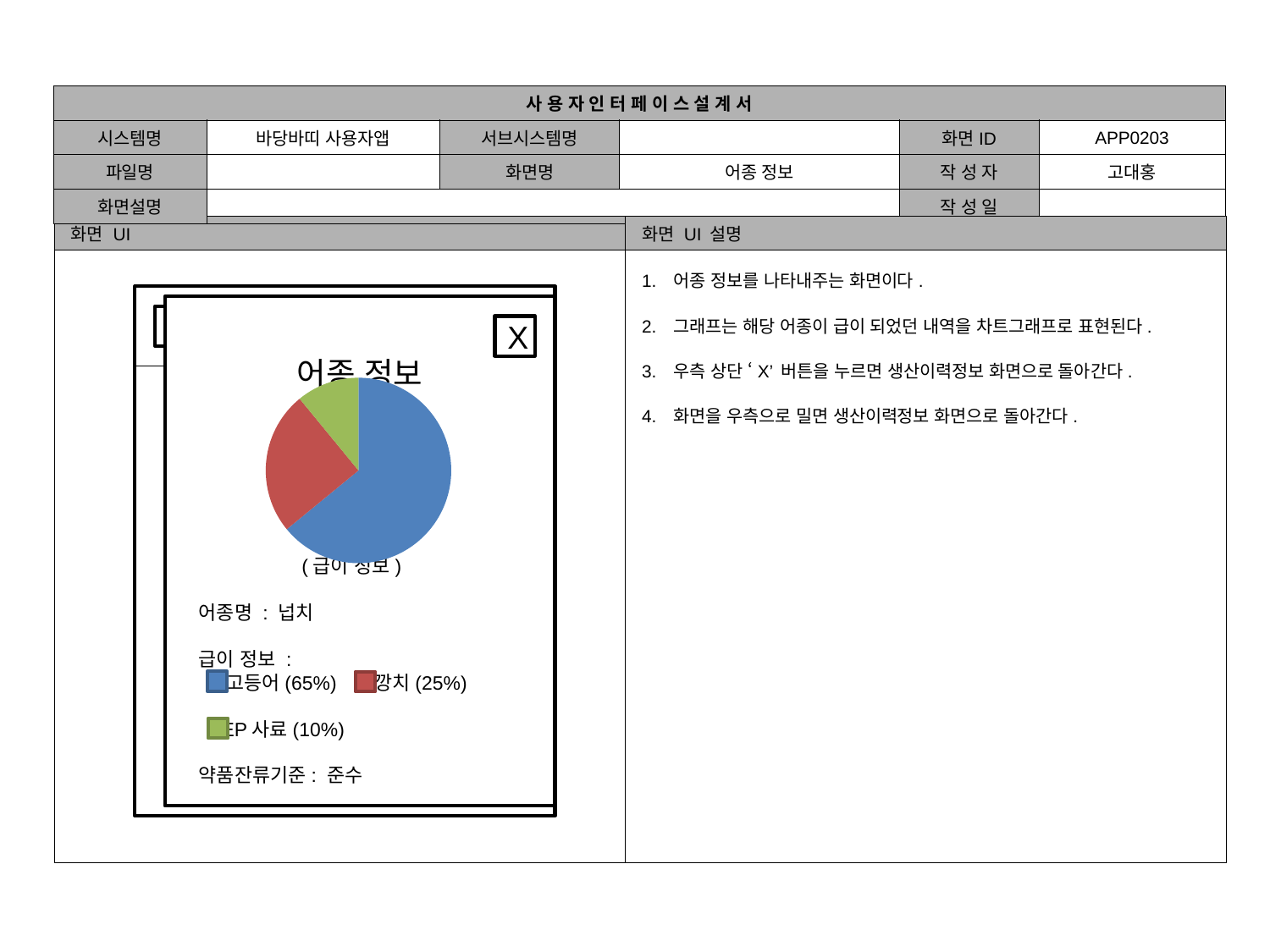

| 사 용 자 인 터 페 이 스 설 계 서 |  |  |  |  |  |
| --- | --- | --- | --- | --- | --- |
| 시스템명 | 바당바띠 사용자앱 | 서브시스템명 |  | 화면ID | APP0203 |
| 파일명 |  | 화면명 | 어종 정보 | 작 성 자 | 고대홍 |
| 화면설명 |  |  |  | 작 성 일 |  |
| 화면 UI |
| --- |
|  |
| 화면 UI 설명 |
| --- |
| 어종 정보를 나타내주는 화면이다. 그래프는 해당 어종이 급이 되었던 내역을 차트그래프로 표현된다. 우측 상단 ‘X’ 버튼을 누르면 생산이력정보 화면으로 돌아간다. 화면을 우측으로 밀면 생산이력정보 화면으로 돌아간다. |
생산이력정보

어종 정보

(급이 정보)

   어종명 : 넙치

   급이 정보 :
        고등어(65%)      깡치(25%)

        EP사료(10%)

   약품잔류기준: 준수
三
X

### Chart

| Category | 판매 |
|---|---|
| 1분기 | 8.2 |
| 2분기 | 3.2 |
| 3분기 | 1.4 |
어종              넙치        .
양식장명     글로수산    >
출하일자 2013년 3월 22일  >

HACCP인증정보 재생산-1234 >